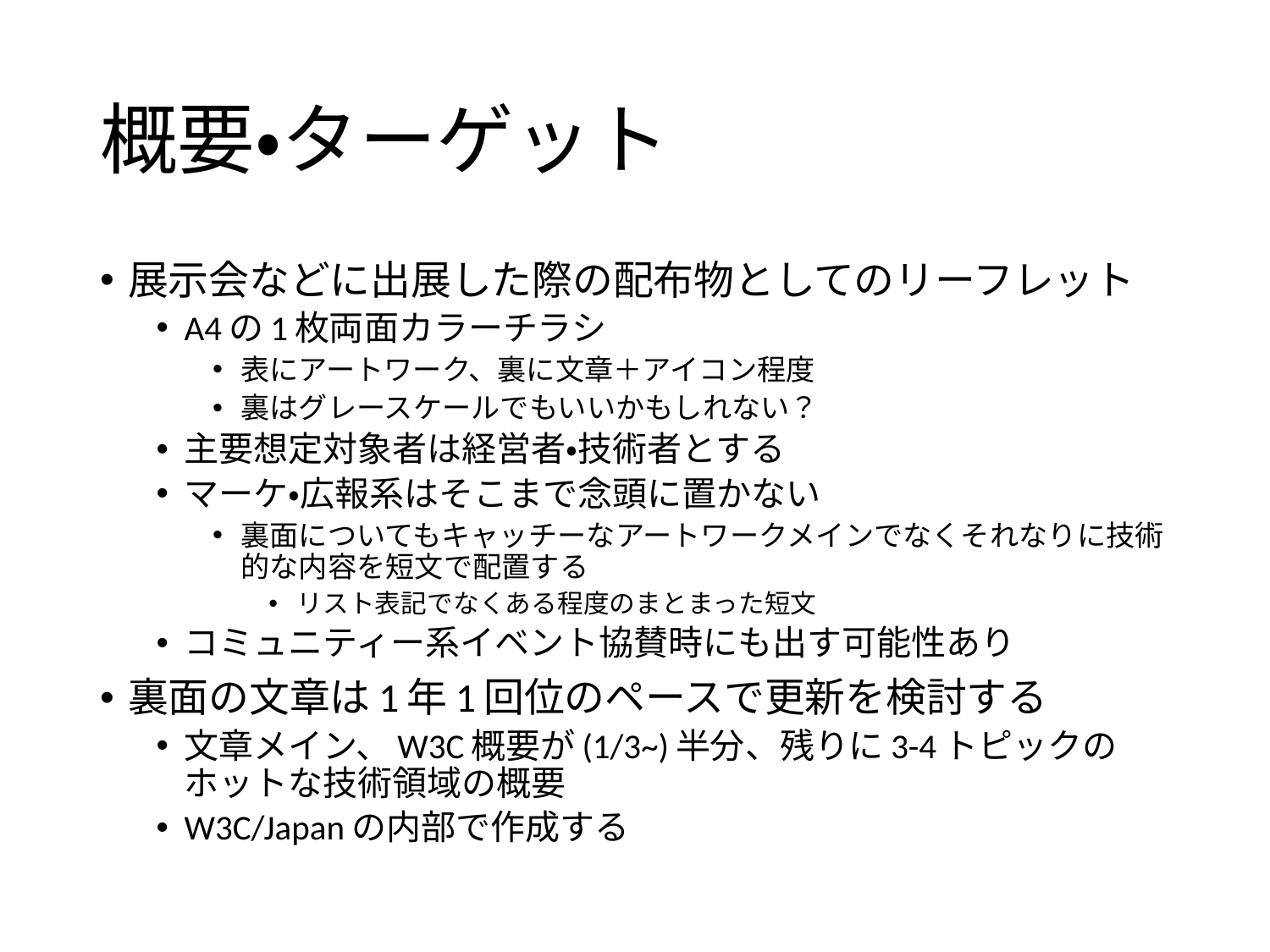

# 概要・ターゲット
展示会などに出展した際の配布物としてのリーフレット
A4の1枚両面カラーチラシ
表にアートワーク、裏に文章＋アイコン程度
裏はグレースケールでもいいかもしれない？
主要想定対象者は経営者・技術者とする
マーケ・広報系はそこまで念頭に置かない
裏面についてもキャッチーなアートワークメインでなくそれなりに技術的な内容を短文で配置する
リスト表記でなくある程度のまとまった短文
コミュニティー系イベント協賛時にも出す可能性あり
裏面の文章は1年1回位のペースで更新を検討する
文章メイン、W3C概要が(1/3~)半分、残りに3-4トピックのホットな技術領域の概要
W3C/Japanの内部で作成する